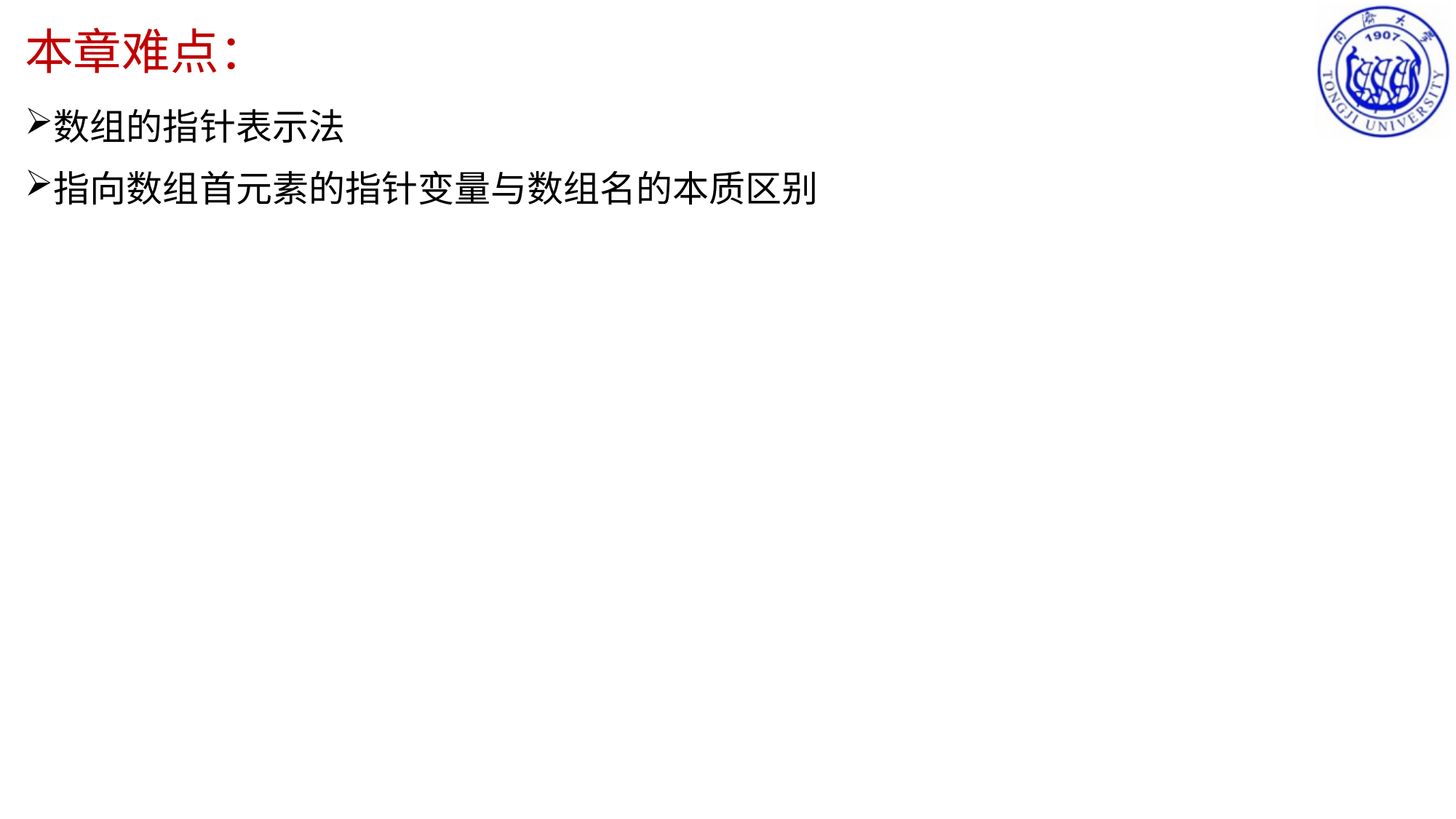

本章难点：

数组的指针表示法
指向数组首元素的指针变量与数组名的本质区别